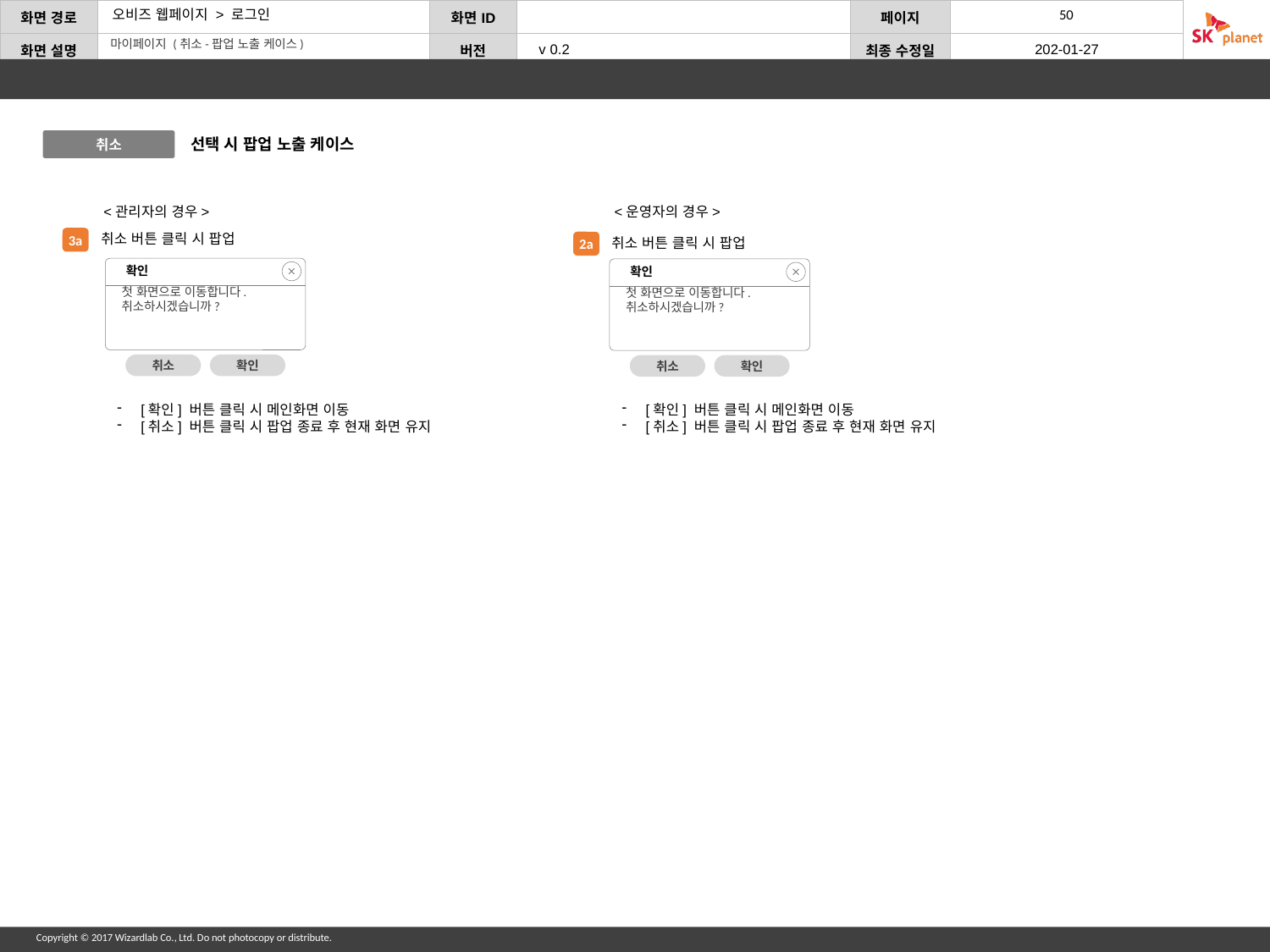

마이페이지 (취소-팝업 노출 케이스)
선택 시 팝업 노출 케이스
취소
<관리자의 경우>
<운영자의 경우>
취소 버튼 클릭 시 팝업

3a
취소 버튼 클릭 시 팝업

2a
확인

첫 화면으로 이동합니다.
취소하시겠습니까?

취소
확인
확인

첫 화면으로 이동합니다.
취소하시겠습니까?

취소
확인
[확인] 버튼 클릭 시 메인화면 이동
[취소] 버튼 클릭 시 팝업 종료 후 현재 화면 유지
[확인] 버튼 클릭 시 메인화면 이동
[취소] 버튼 클릭 시 팝업 종료 후 현재 화면 유지